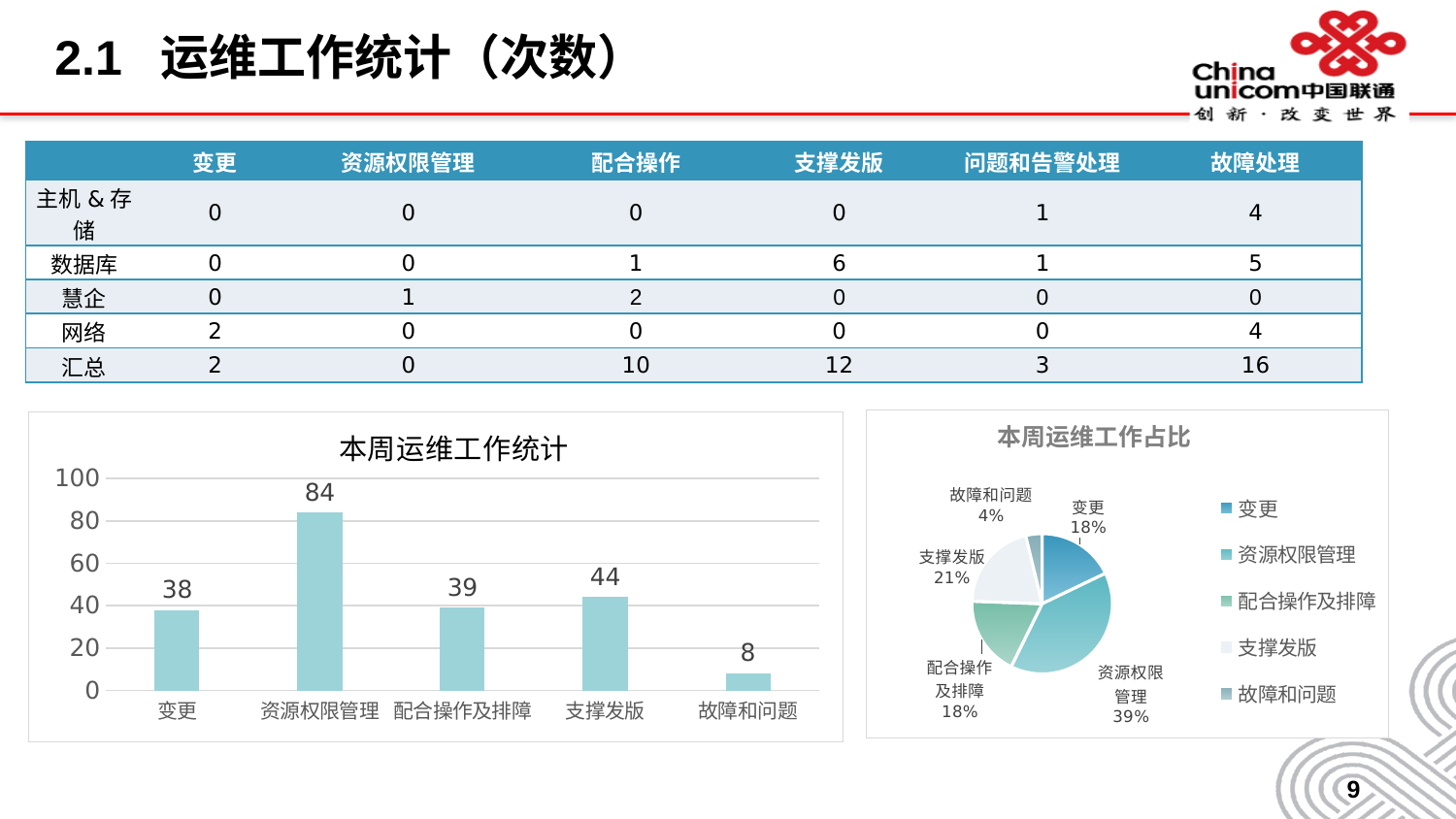

# 2.1  运维工作统计（次数）
|  | 变更 | 资源权限管理 | 配合操作 | 支撑发版 | 问题和告警处理 | 故障处理 |
| --- | --- | --- | --- | --- | --- | --- |
| 主机&存储 | 0 | 0 | 0 | 0 | 1 | 4 |
| 数据库 | 0 | 0 | 1 | 6 | 1 | 5 |
| 慧企 | 0 | 1 | 2 | 0 | 0 | 0 |
| 网络 | 2 | 0 | 0 | 0 | 0 | 4 |
| 汇总 | 2 | 0 | 10 | 12 | 3 | 16 |

### Chart: 本周运维工作占比

| Category | 运维工作 |
|---|---|
| 变更 | 38.0 |
| 资源权限管理 | 84.0 |
| 配合操作及排障 | 39.0 |
| 支撑发版 | 44.0 |
| 故障和问题 | 8.0 |

### Chart: 本周运维工作统计

| Category | 系列一 |
|---|---|
| 变更 | 38.0 |
| 资源权限管理 | 84.0 |
| 配合操作及排障 | 39.0 |
| 支撑发版 | 44.0 |
| 故障和问题 | 8.0 |
9